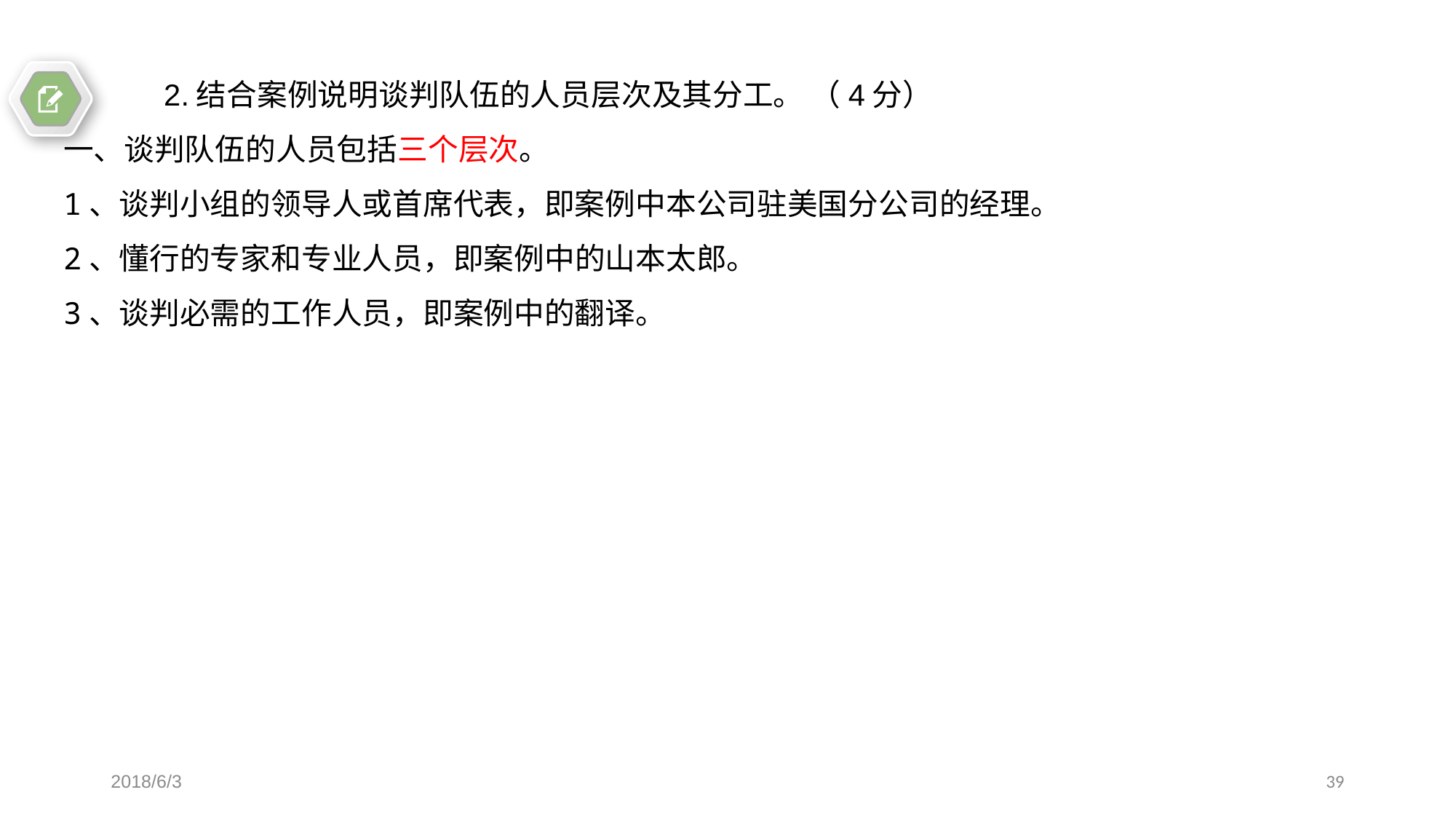

2.结合案例说明谈判队伍的人员层次及其分工。 （4分）
一、谈判队伍的人员包括三个层次。
1、谈判小组的领导人或首席代表，即案例中本公司驻美国分公司的经理。
2、懂行的专家和专业人员，即案例中的山本太郎。
3、谈判必需的工作人员，即案例中的翻译。
2018/6/3
39